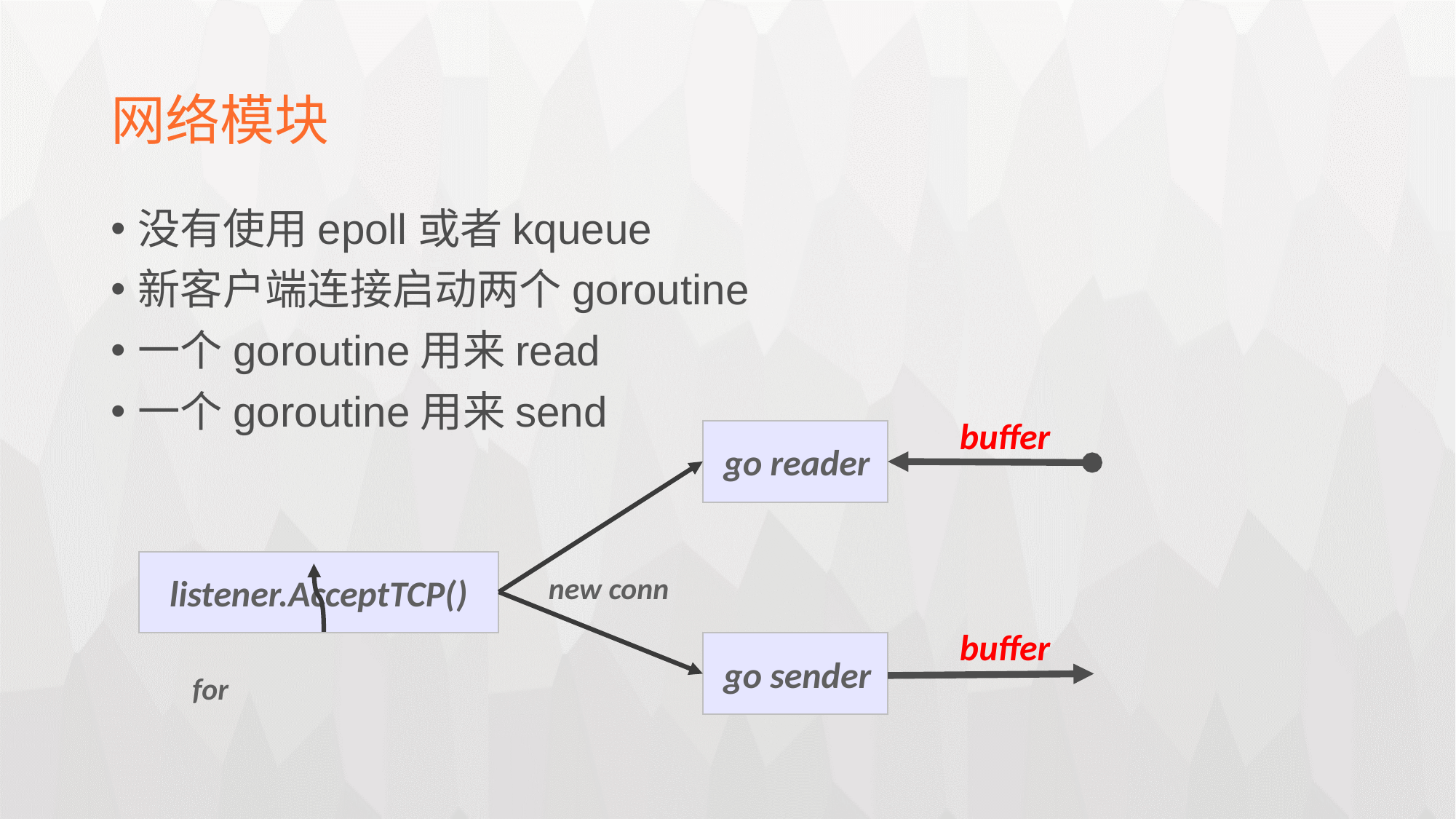

网络模块
没有使用epoll或者kqueue
新客户端连接启动两个goroutine
一个goroutine用来read
一个goroutine用来send

buffer

go reader

new conn
listener.AcceptTCP()
buffer

go sender
for